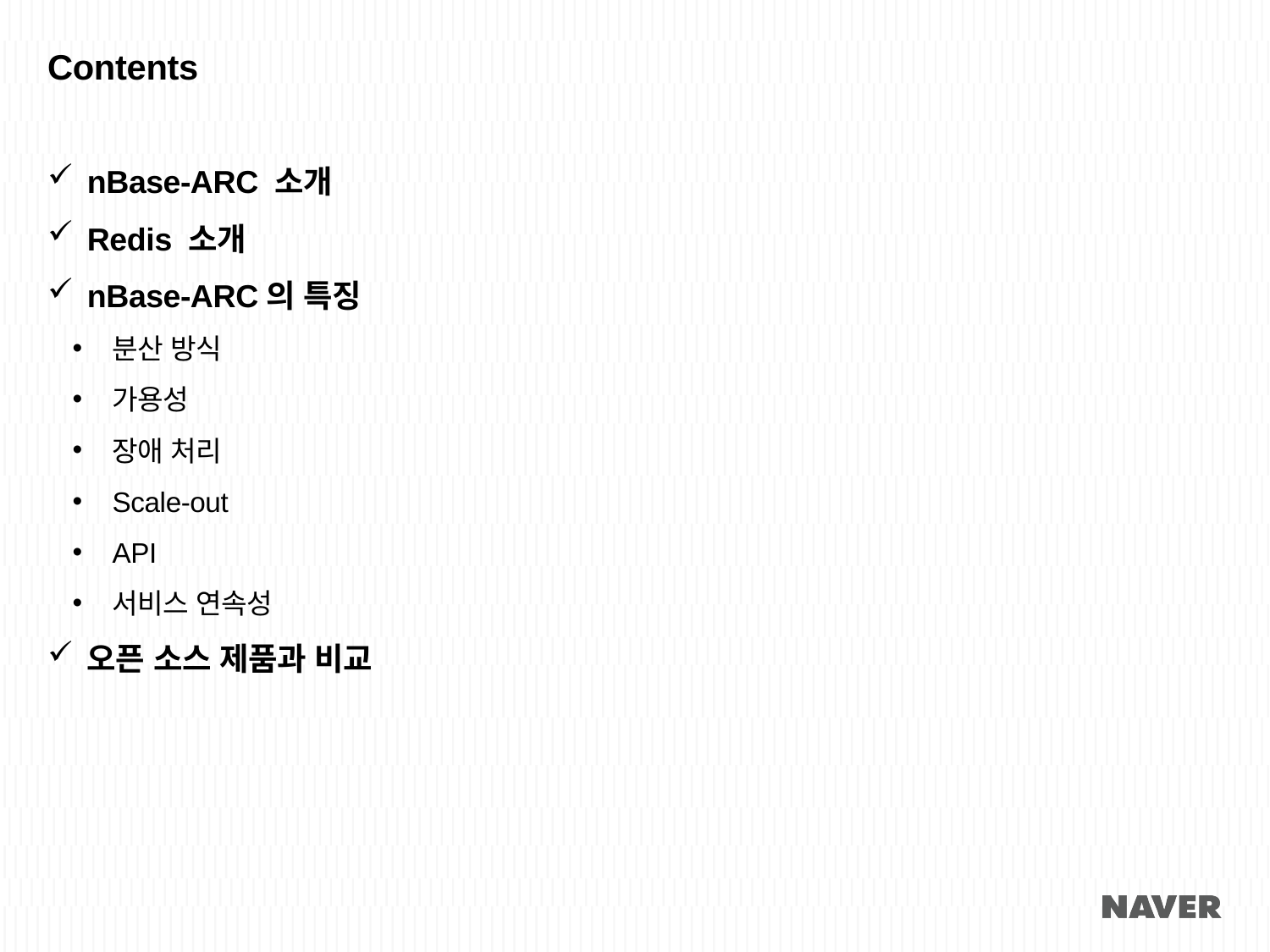

# Contents
nBase-ARC 소개
Redis 소개
nBase-ARC의 특징
분산 방식
가용성
장애 처리
Scale-out
API
서비스 연속성
오픈 소스 제품과 비교